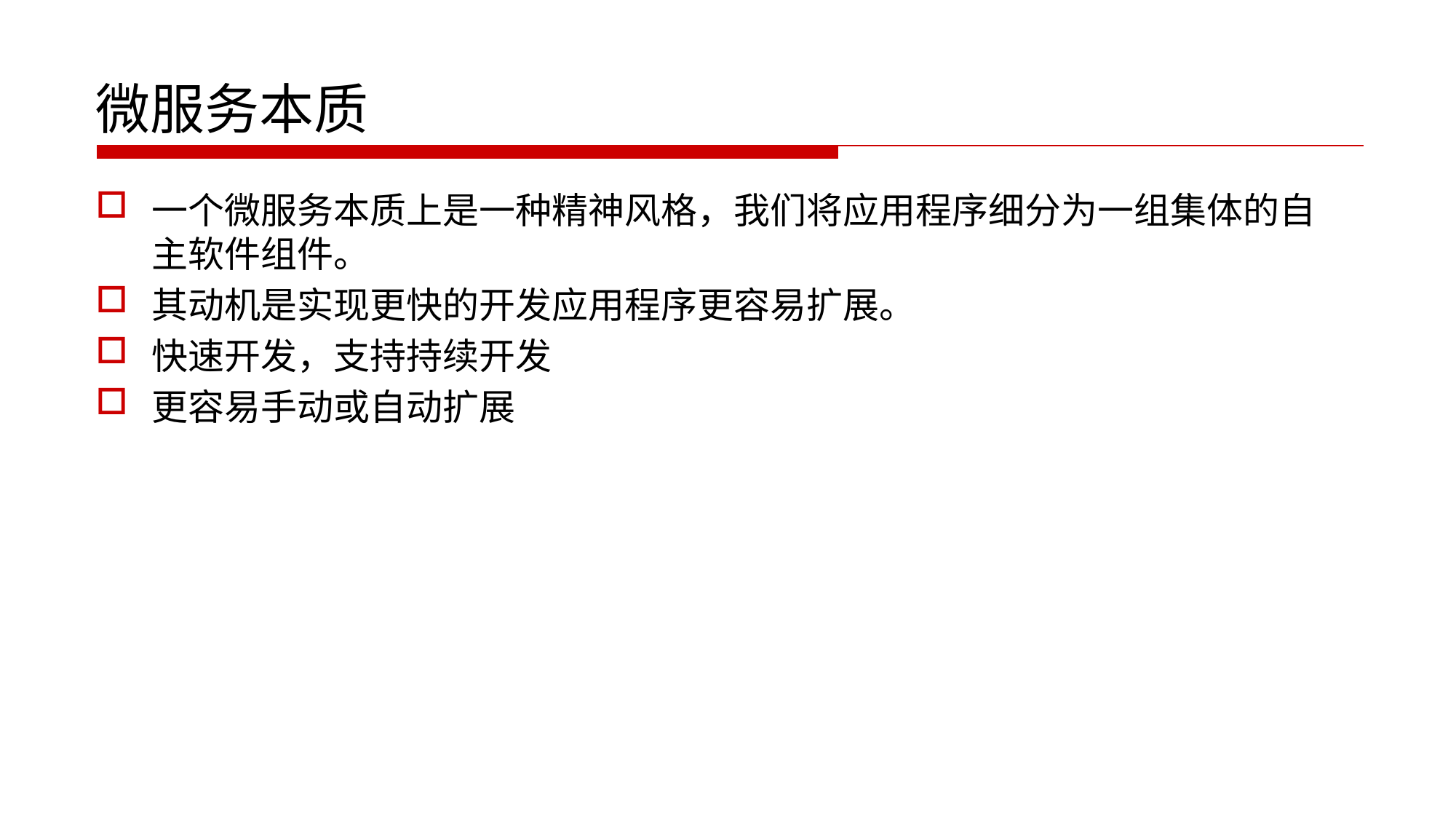

# 微服务本质
一个微服务本质上是一种精神风格，我们将应用程序细分为一组集体的自主软件组件。
其动机是实现更快的开发应用程序更容易扩展。
快速开发，支持持续开发
更容易手动或自动扩展